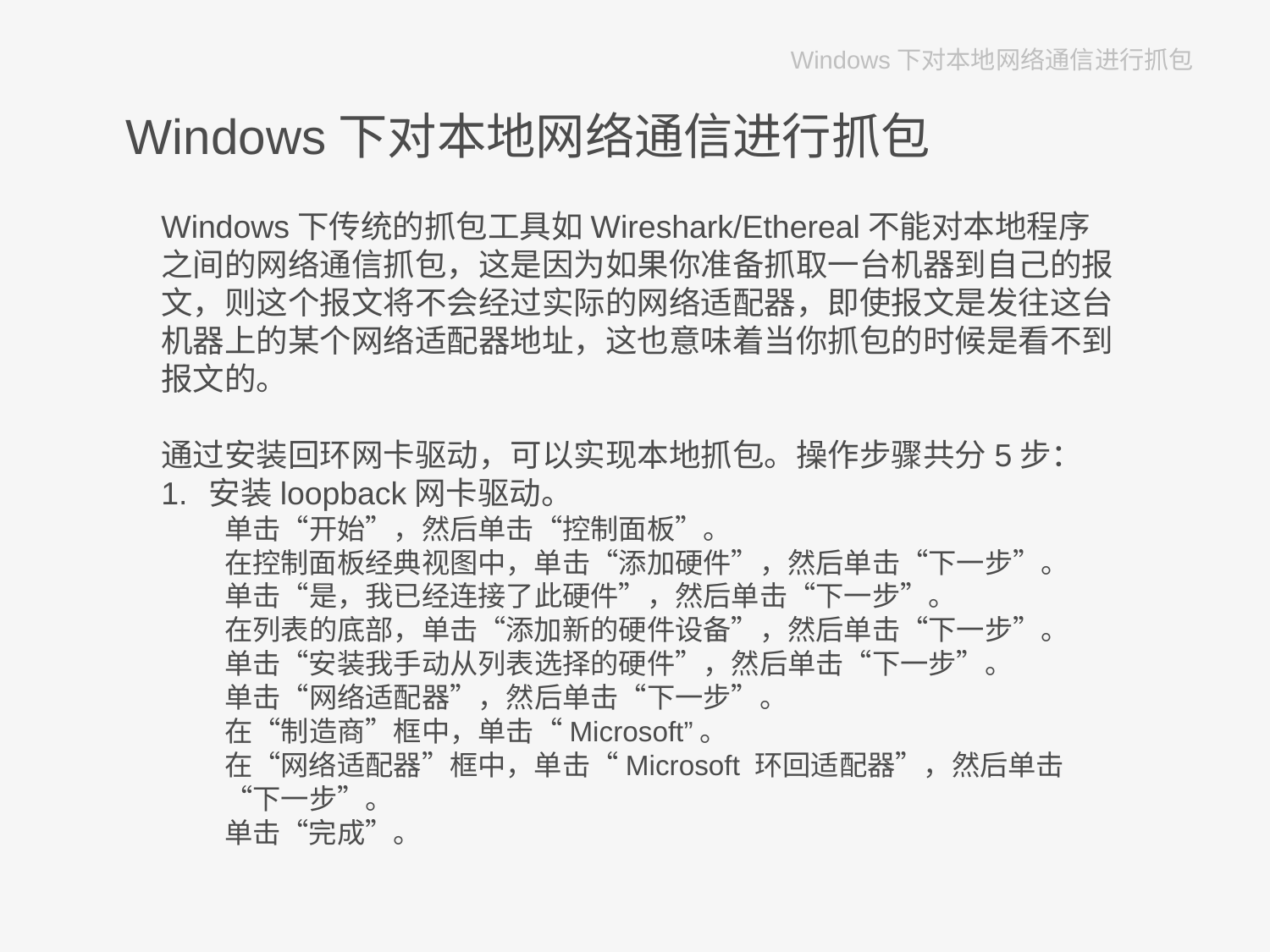

# Windows下对本地网络通信进行抓包
Windows下对本地网络通信进行抓包
Windows下传统的抓包工具如Wireshark/Ethereal不能对本地程序之间的网络通信抓包，这是因为如果你准备抓取一台机器到自己的报文，则这个报文将不会经过实际的网络适配器，即使报文是发往这台机器上的某个网络适配器地址，这也意味着当你抓包的时候是看不到报文的。

通过安装回环网卡驱动，可以实现本地抓包。操作步骤共分5步：
安装loopback网卡驱动。
单击“开始”，然后单击“控制面板”。
在控制面板经典视图中，单击“添加硬件”，然后单击“下一步”。
单击“是，我已经连接了此硬件”，然后单击“下一步”。
在列表的底部，单击“添加新的硬件设备”，然后单击“下一步”。
单击“安装我手动从列表选择的硬件”，然后单击“下一步”。
单击“网络适配器”，然后单击“下一步”。
在“制造商”框中，单击“Microsoft”。
在“网络适配器”框中，单击“Microsoft 环回适配器”，然后单击“下一步”。
单击“完成”。